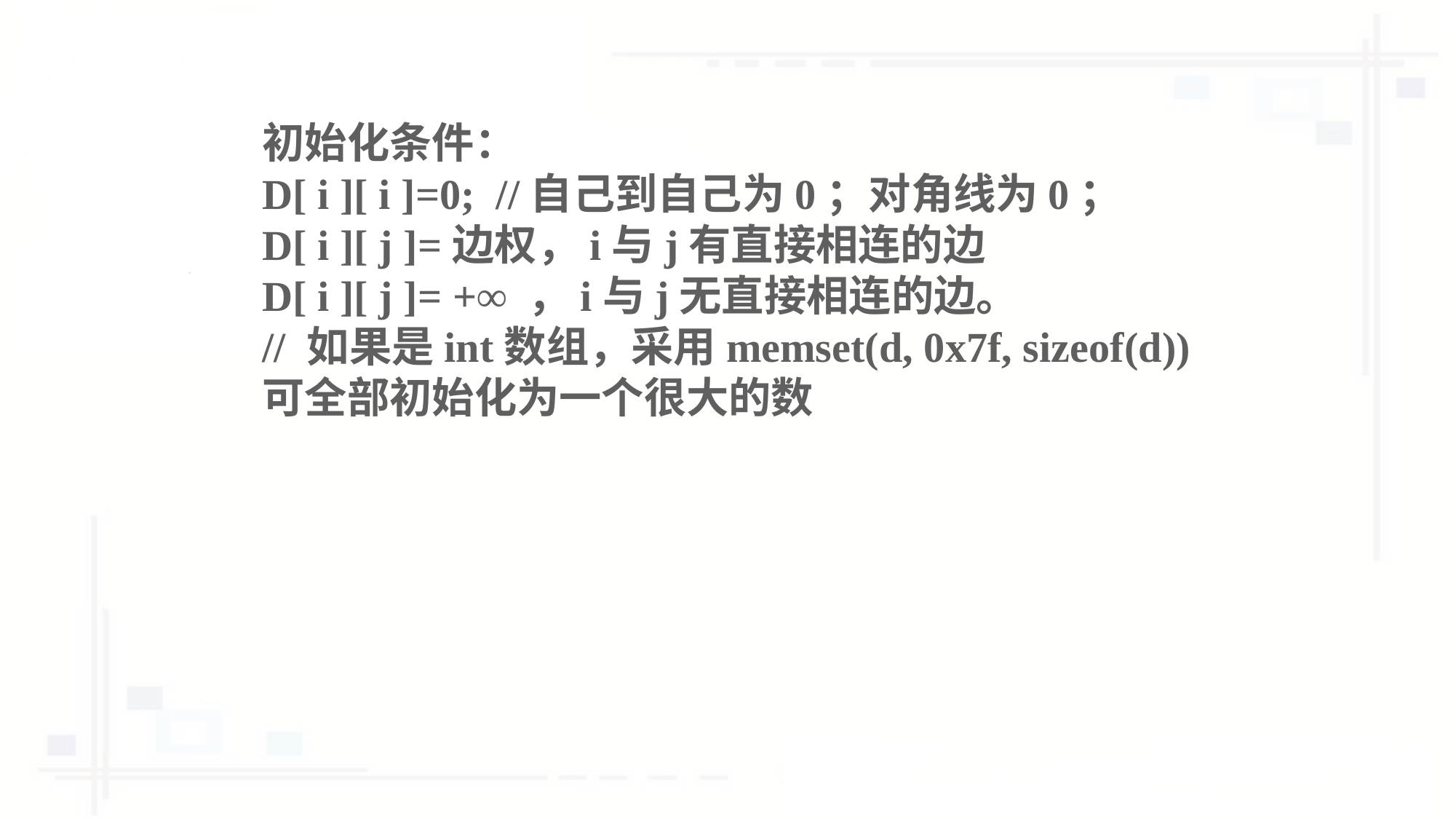

初始化条件：
D[ i ][ i ]=0;  //自己到自己为0；对角线为0；
D[ i ][ j ]=边权，i与j有直接相连的边
D[ i ][ j ]= +∞ ，i与j无直接相连的边。
// 如果是int数组，采用memset(d, 0x7f, sizeof(d))可全部初始化为一个很大的数